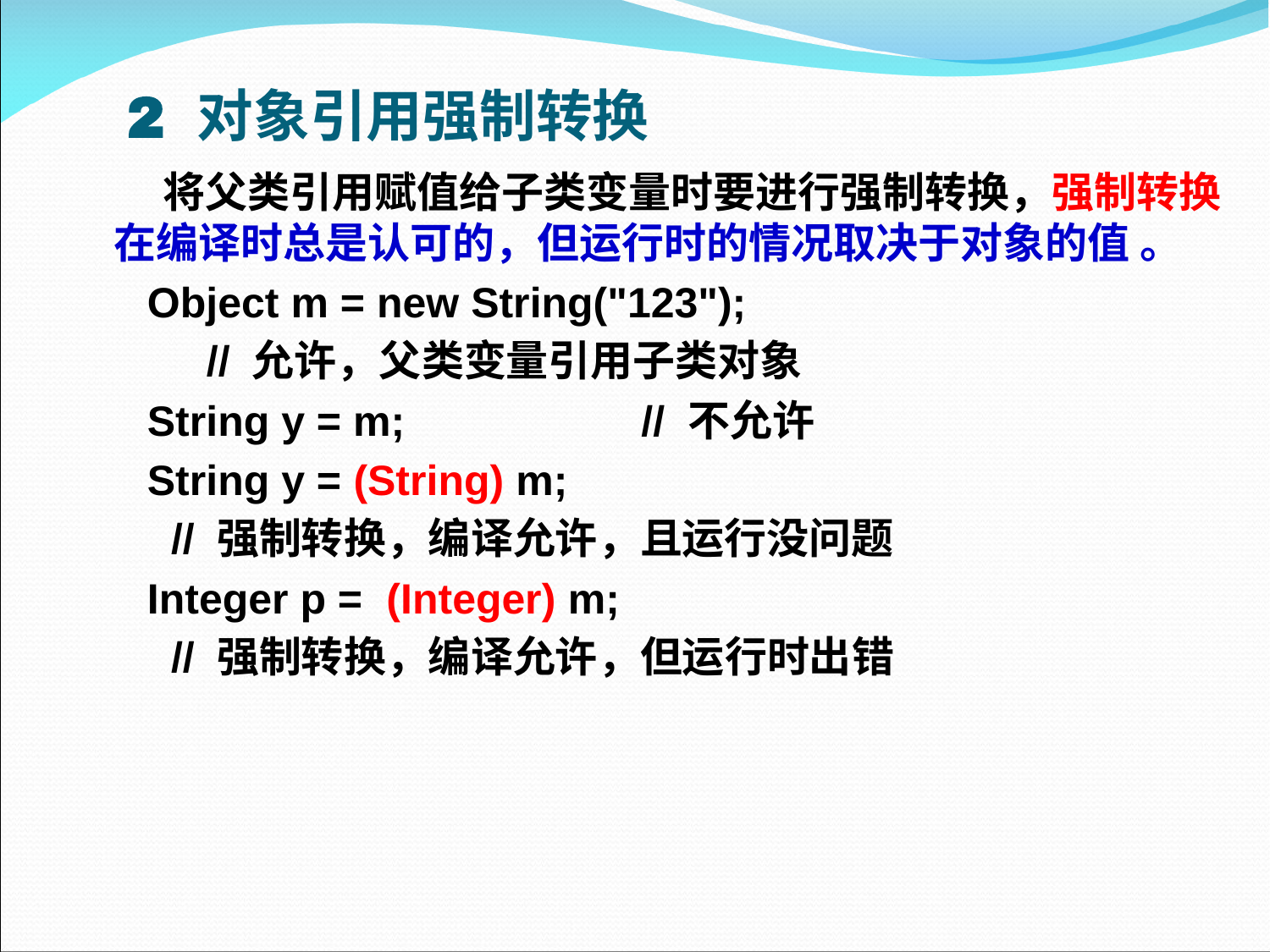

# 2 对象引用强制转换
        将父类引用赋值给子类变量时要进行强制转换，强制转换在编译时总是认可的，但运行时的情况取决于对象的值 。
      Object m = new String("123");
           // 允许，父类变量引用子类对象
      String y = m;                    // 不允许
      String y = (String) m;
        // 强制转换，编译允许，且运行没问题
      Integer p =  (Integer) m;
        // 强制转换，编译允许，但运行时出错